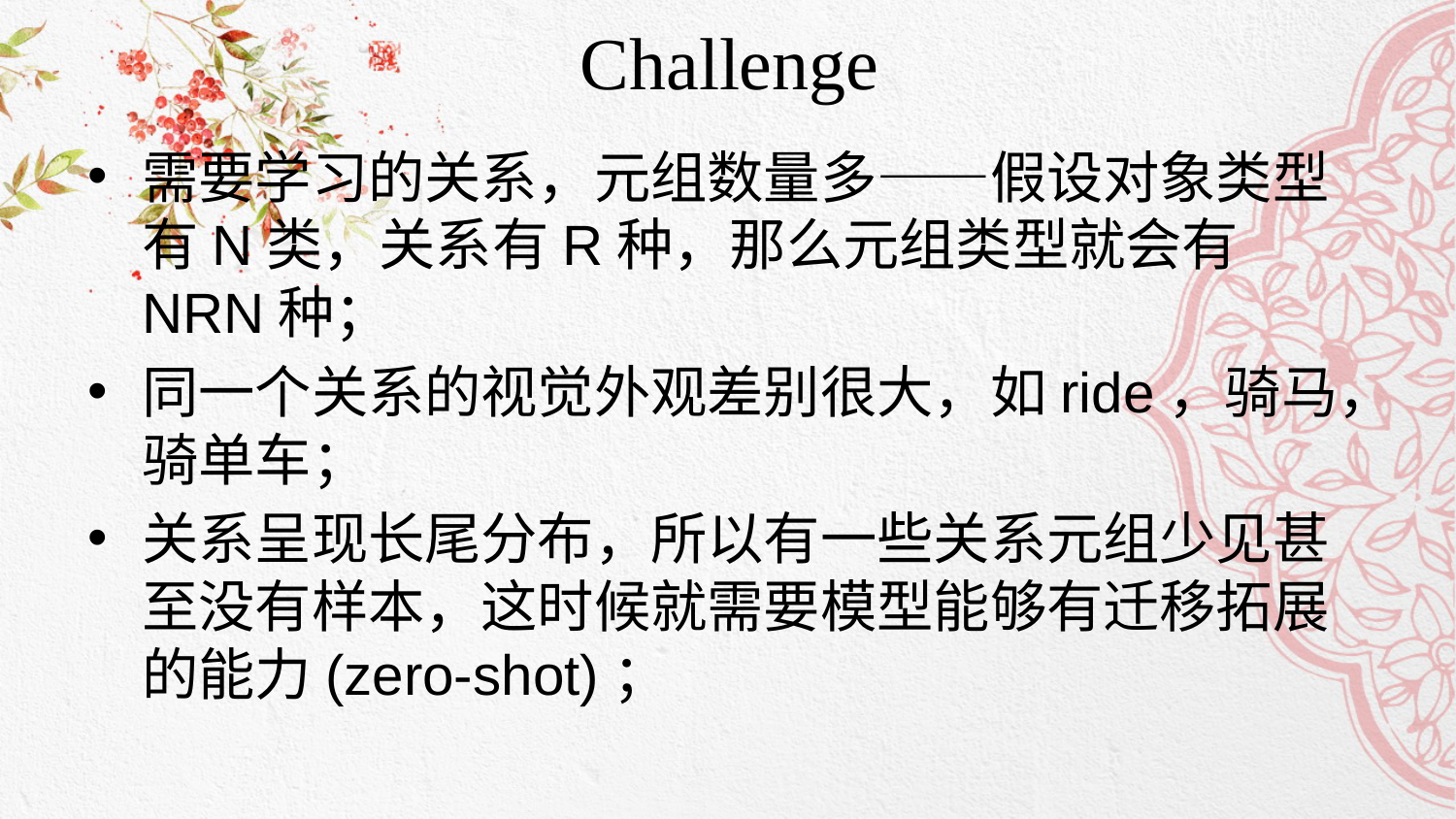

# Challenge
需要学习的关系，元组数量多——假设对象类型有N类，关系有R种，那么元组类型就会有NRN种；
同一个关系的视觉外观差别很大，如ride，骑马，骑单车；
关系呈现长尾分布，所以有一些关系元组少见甚至没有样本，这时候就需要模型能够有迁移拓展的能力(zero-shot)；